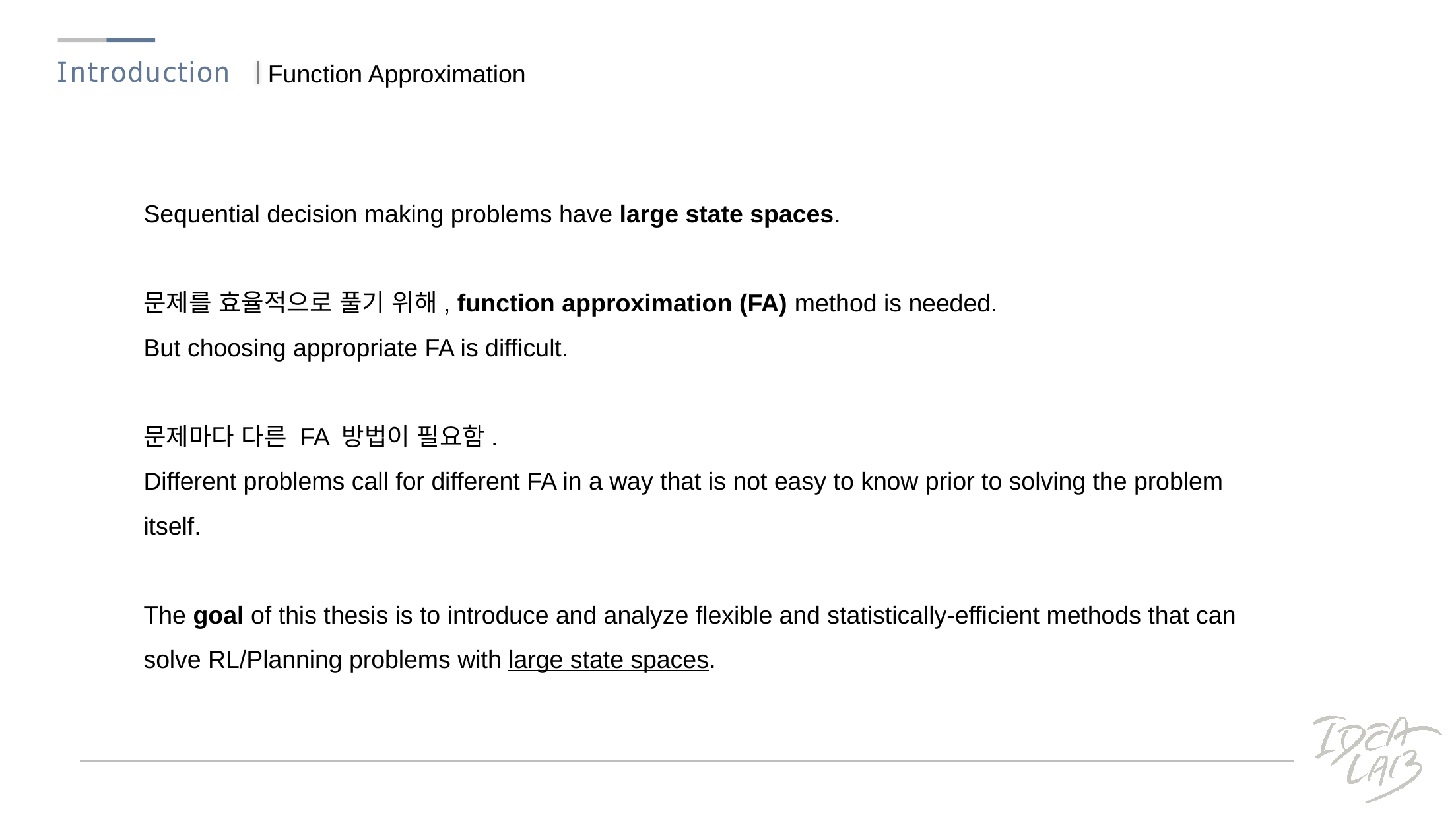

Introduction
Function Approximation
Sequential decision making problems have large state spaces.

문제를 효율적으로 풀기 위해, function approximation (FA) method is needed.
But choosing appropriate FA is difficult.

문제마다 다른 FA 방법이 필요함.
Different problems call for different FA in a way that is not easy to know prior to solving the problem itself.

The goal of this thesis is to introduce and analyze flexible and statistically-efficient methods that can solve RL/Planning problems with large state spaces.